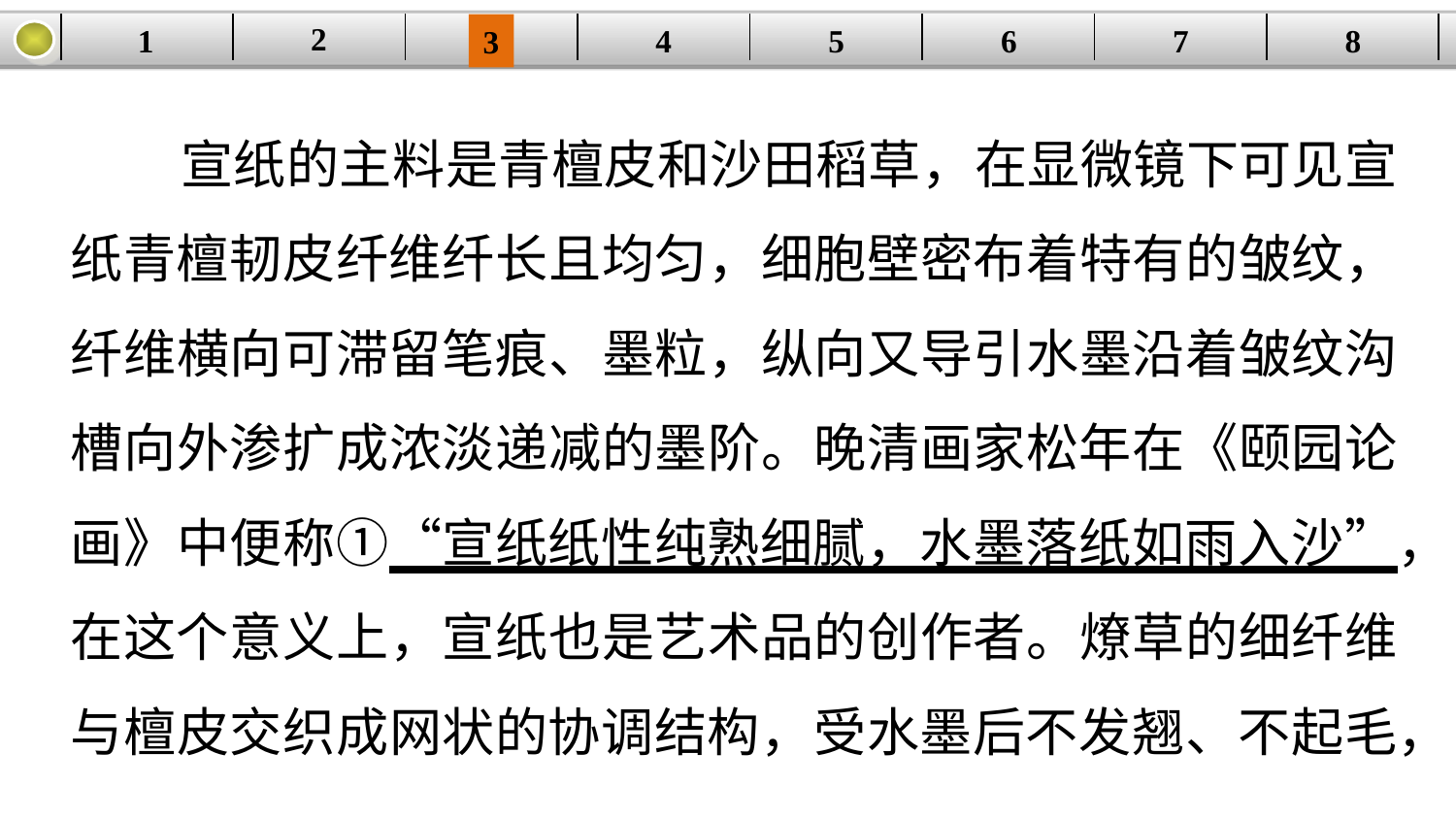

2
1
8
7
6
|  |  |  |  |  |  |  |  |
| --- | --- | --- | --- | --- | --- | --- | --- |
5
4
3

        宣纸的主料是青檀皮和沙田稻草，在显微镜下可见宣纸青檀韧皮纤维纤长且均匀，细胞壁密布着特有的皱纹，纤维横向可滞留笔痕、墨粒，纵向又导引水墨沿着皱纹沟槽向外渗扩成浓淡递减的墨阶。晚清画家松年在《颐园论画》中便称①“宣纸纸性纯熟细腻，水墨落纸如雨入沙”，在这个意义上，宣纸也是艺术品的创作者。燎草的细纤维与檀皮交织成网状的协调结构，受水墨后不发翘、不起毛，